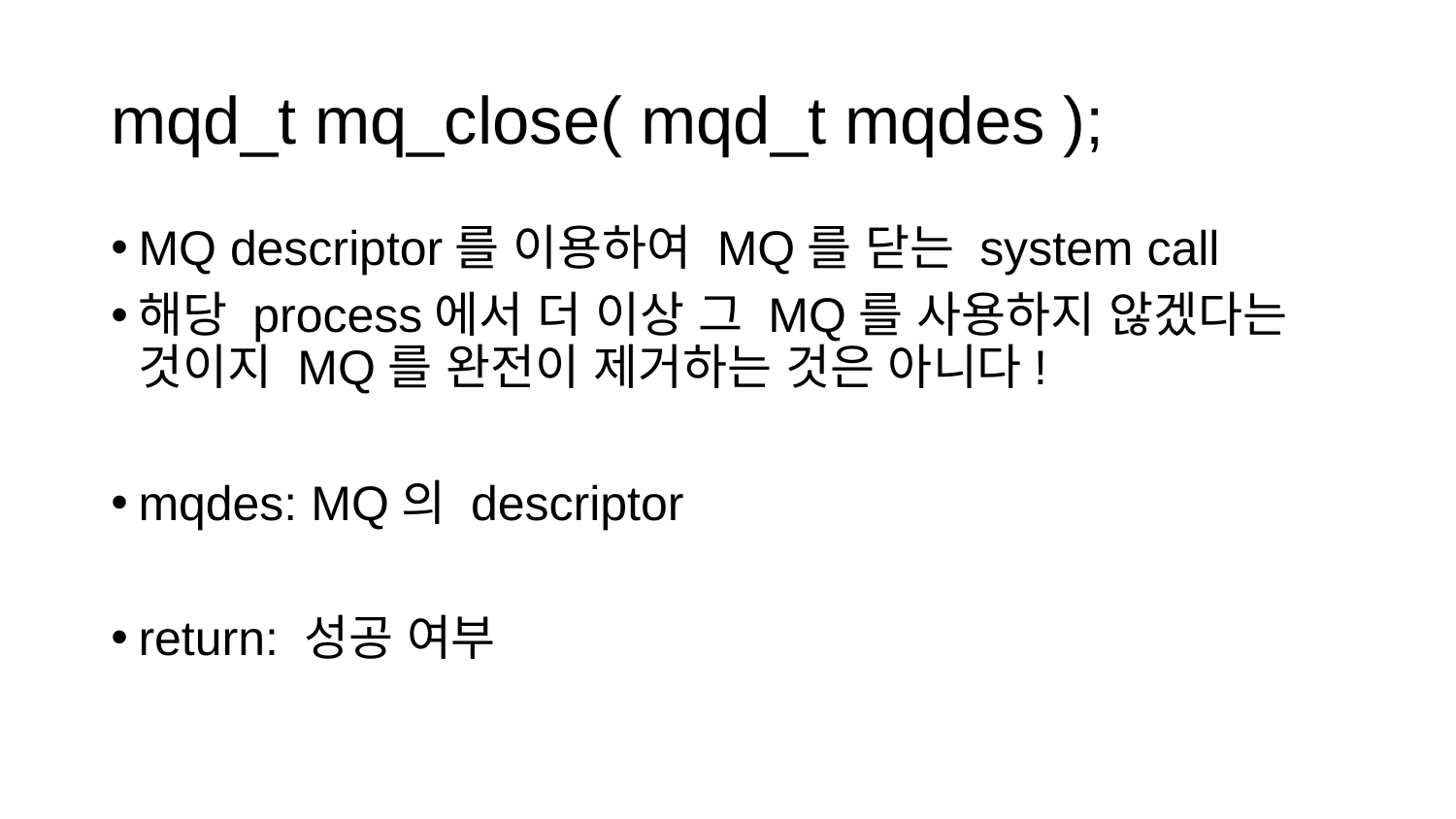

# mqd_t mq_close( mqd_t mqdes );
MQ descriptor를 이용하여 MQ를 닫는 system call
해당 process에서 더 이상 그 MQ를 사용하지 않겠다는 것이지 MQ를 완전이 제거하는 것은 아니다!

mqdes: MQ의 descriptor

return: 성공 여부